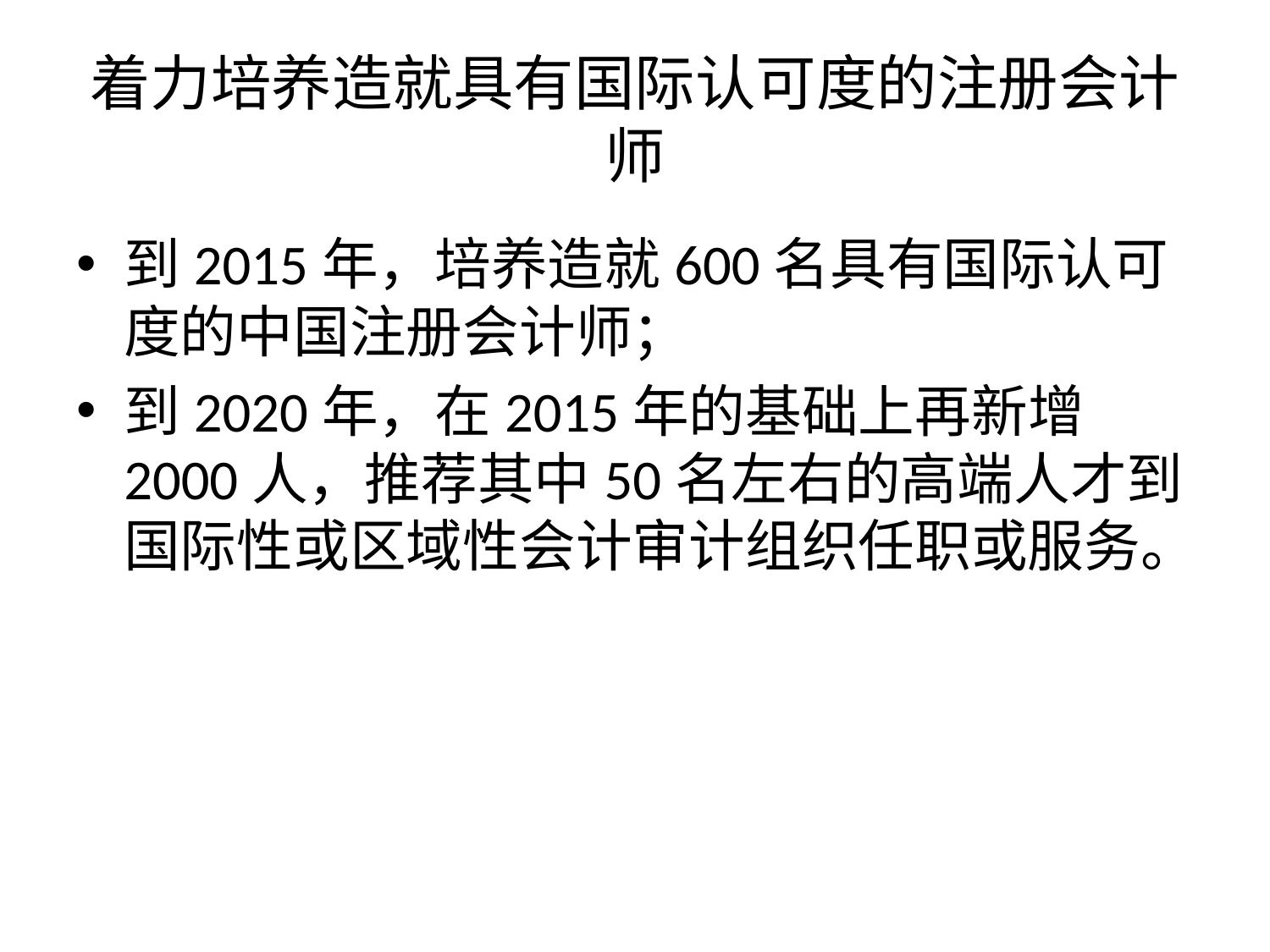

# 着力培养造就具有国际认可度的注册会计师
到2015年，培养造就600名具有国际认可度的中国注册会计师；
到2020年，在2015年的基础上再新增2000人，推荐其中50名左右的高端人才到国际性或区域性会计审计组织任职或服务。